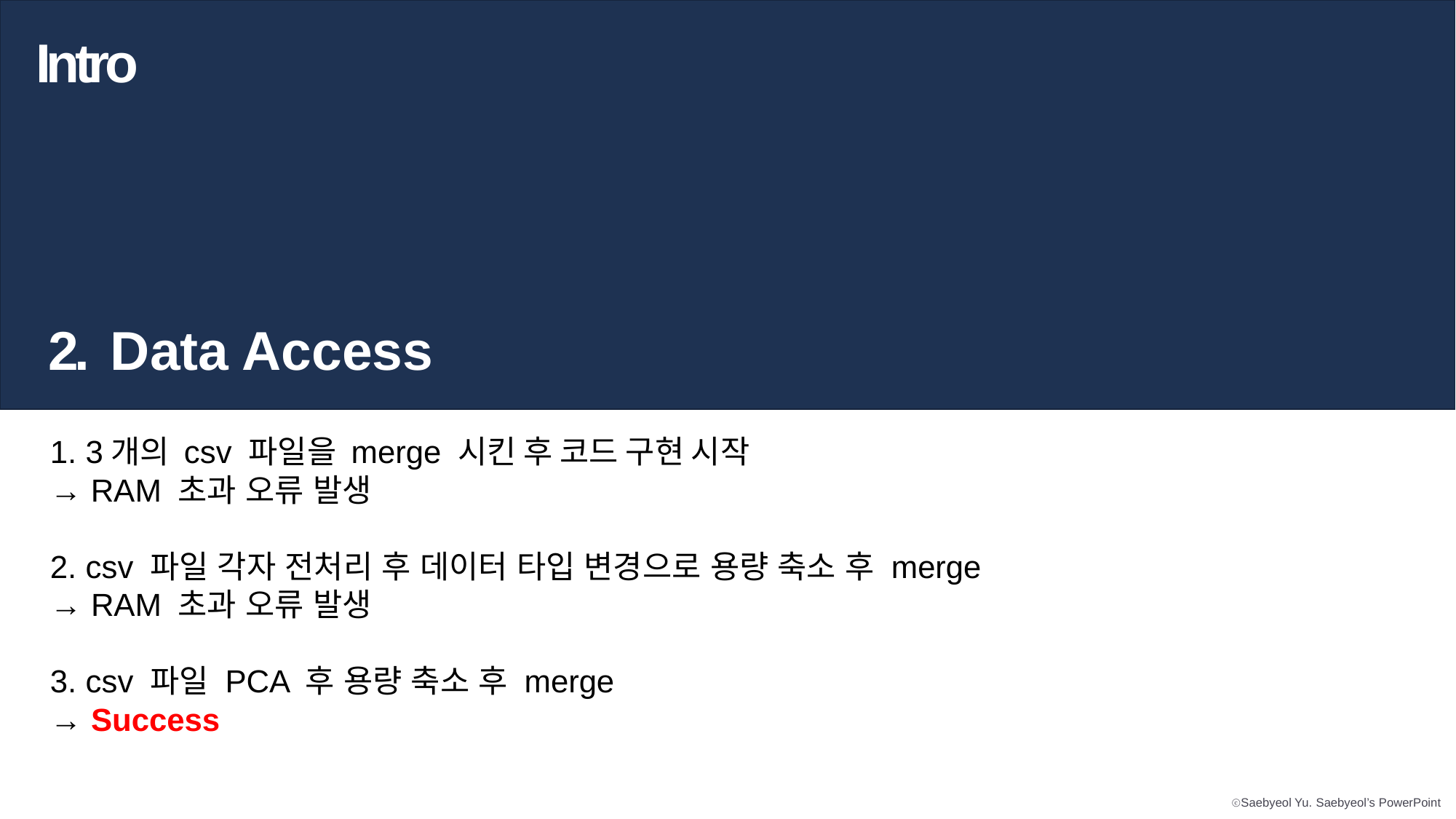

Intro
2.  Data Access

 1. 3개의 csv 파일을 merge 시킨 후 코드 구현 시작
 → RAM 초과 오류 발생

 2. csv 파일 각자 전처리 후 데이터 타입 변경으로 용량 축소 후 merge
 → RAM 초과 오류 발생

 3. csv 파일 PCA 후 용량 축소 후 merge
 → Success